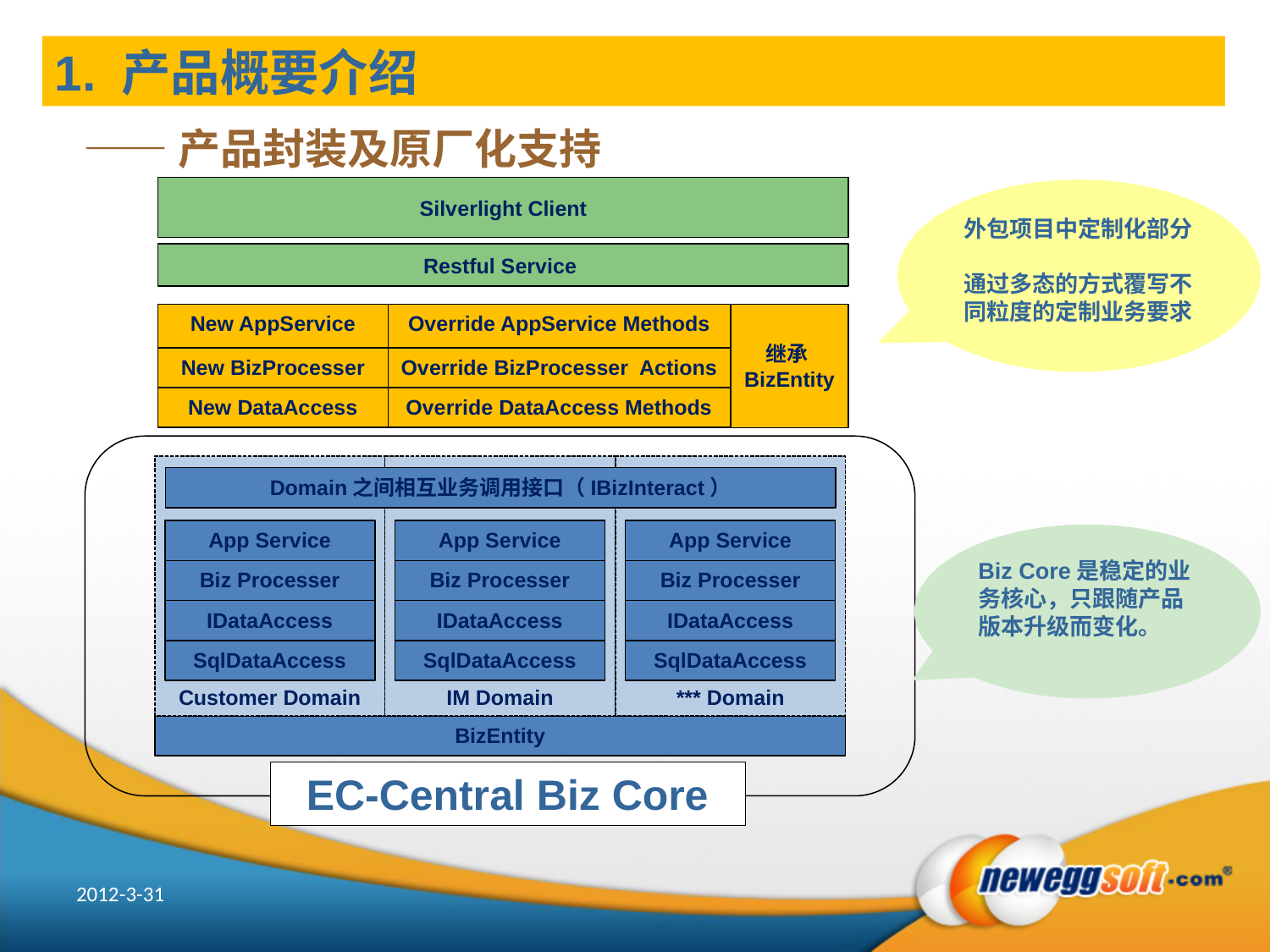

1. 产品概要介绍
——产品封装及原厂化支持
Silverlight Client
外包项目中定制化部分

通过多态的方式覆写不同粒度的定制业务要求
Restful Service
New AppService
Override AppService Methods
继承
BizEntity
New BizProcesser
Override BizProcesser  Actions
New DataAccess
Override DataAccess Methods

Customer Domain
IM Domain
*** Domain
Domain之间相互业务调用接口（IBizInteract）
App Service
App Service
App Service
Biz Core是稳定的业务核心，只跟随产品版本升级而变化。
Biz Processer
Biz Processer
Biz Processer
IDataAccess
IDataAccess
IDataAccess
SqlDataAccess
SqlDataAccess
SqlDataAccess
BizEntity
EC-Central Biz Core
2012-3-31